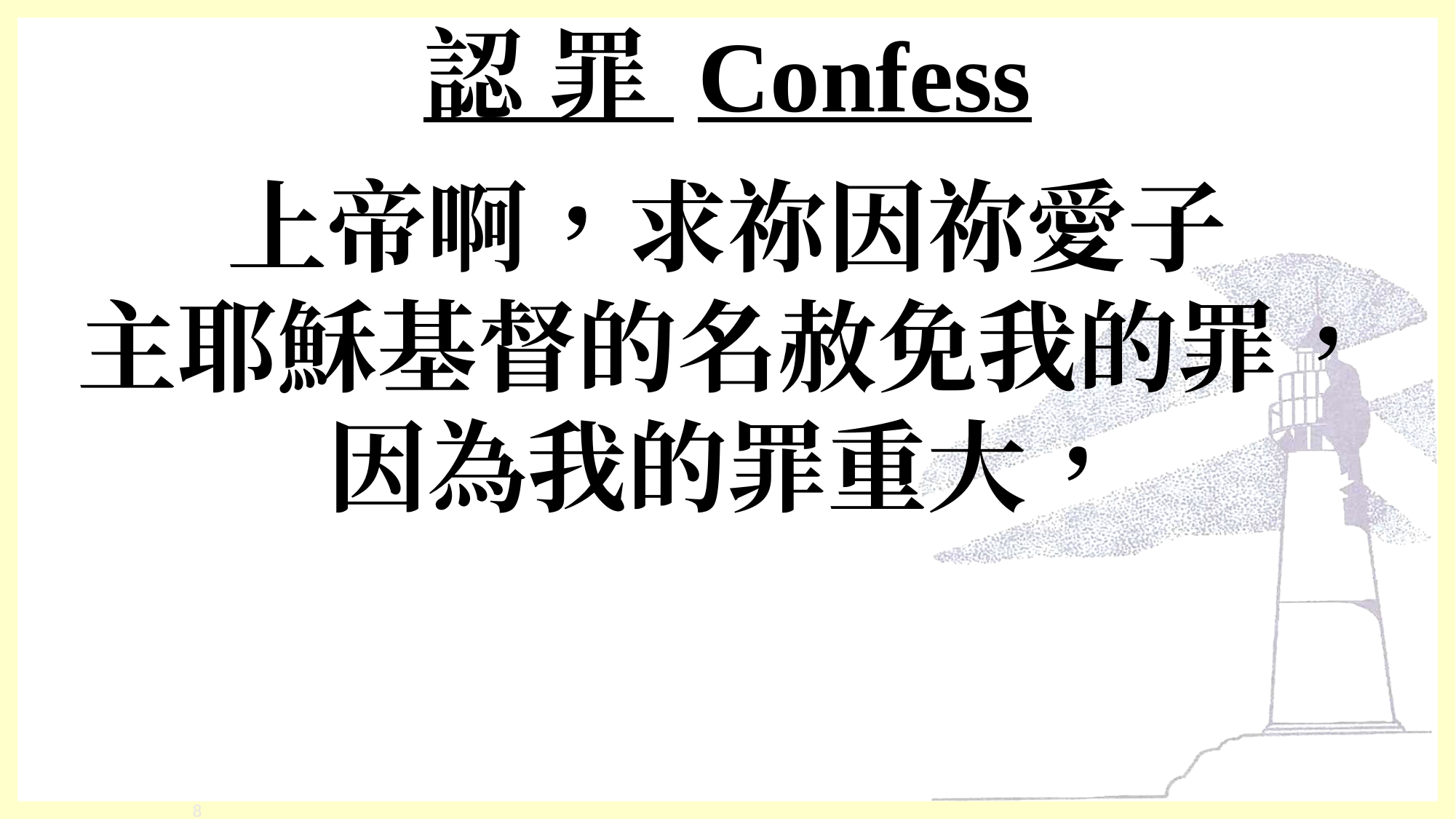

# 認 罪 Confess
上帝啊，求祢因祢愛子
主耶穌基督的名赦免我的罪，
因為我的罪重大，
8